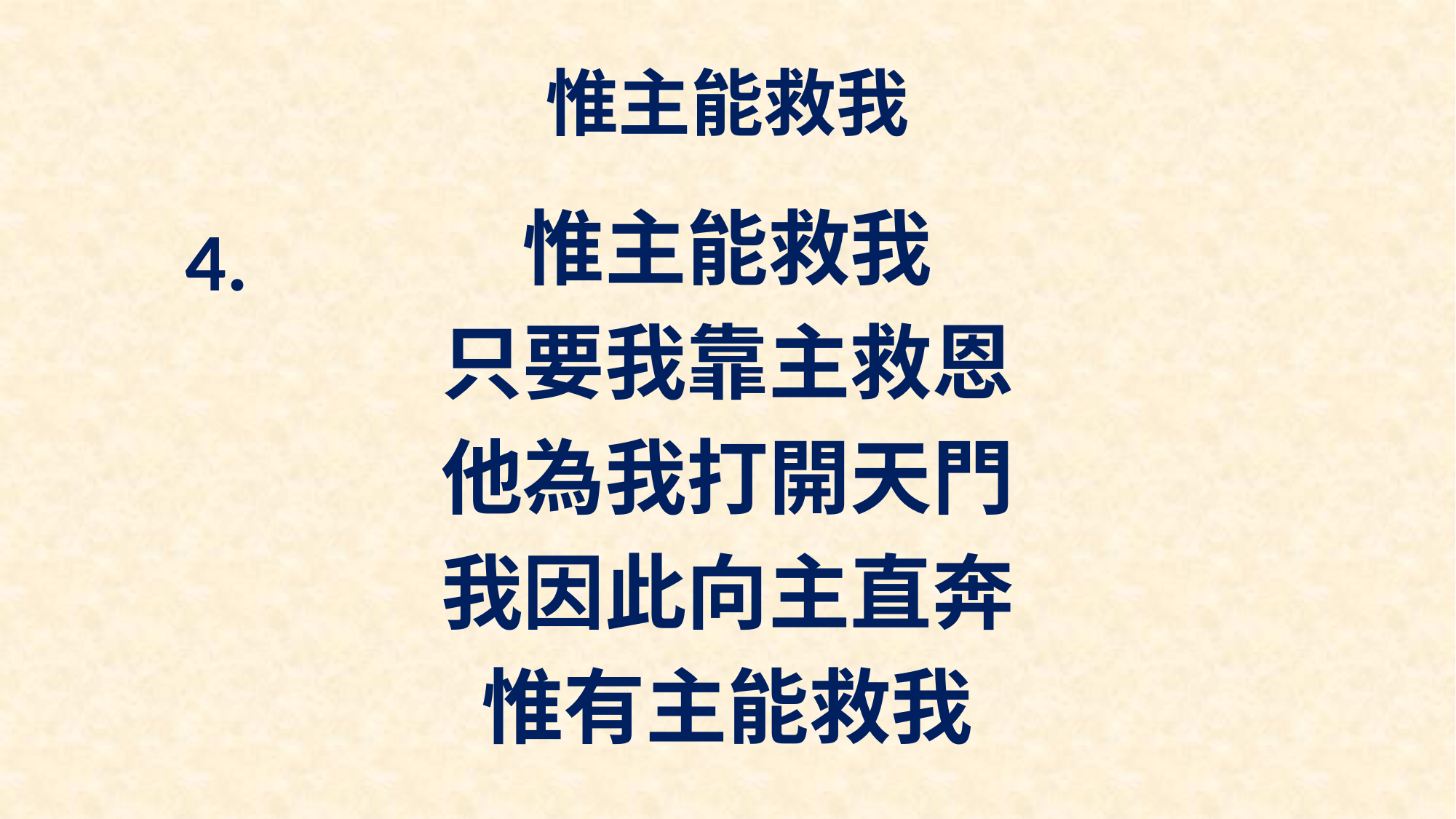

# 惟主能救我
惟主能救我
只要我靠主救恩
他為我打開天門
我因此向主直奔
惟有主能救我
4.